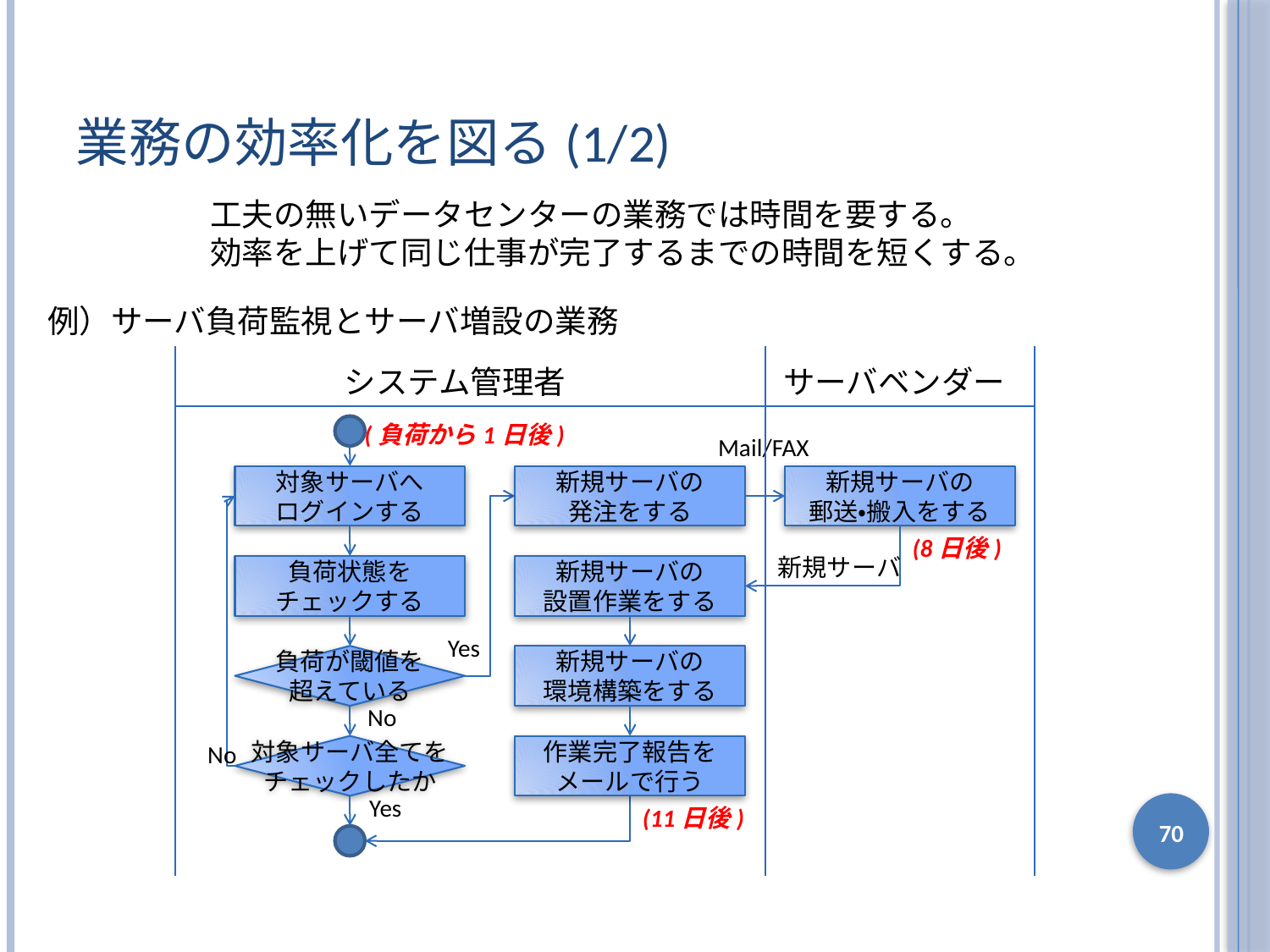

# 業務の効率化を図る(1/2)
工夫の無いデータセンターの業務では時間を要する。
効率を上げて同じ仕事が完了するまでの時間を短くする。
例）サーバ負荷監視とサーバ増設の業務
システム管理者
サーバベンダー
(負荷から1日後)

Mail/FAX
対象サーバへ
ログインする
新規サーバの
発注をする
新規サーバの
郵送・搬入をする
(8日後)
新規サーバ
負荷状態を
チェックする
新規サーバの
設置作業をする
Yes
負荷が閾値を
超えている
新規サーバの
環境構築をする
No
No
対象サーバ全てを
チェックしたか
作業完了報告を
メールで行う
Yes
(11日後)
70